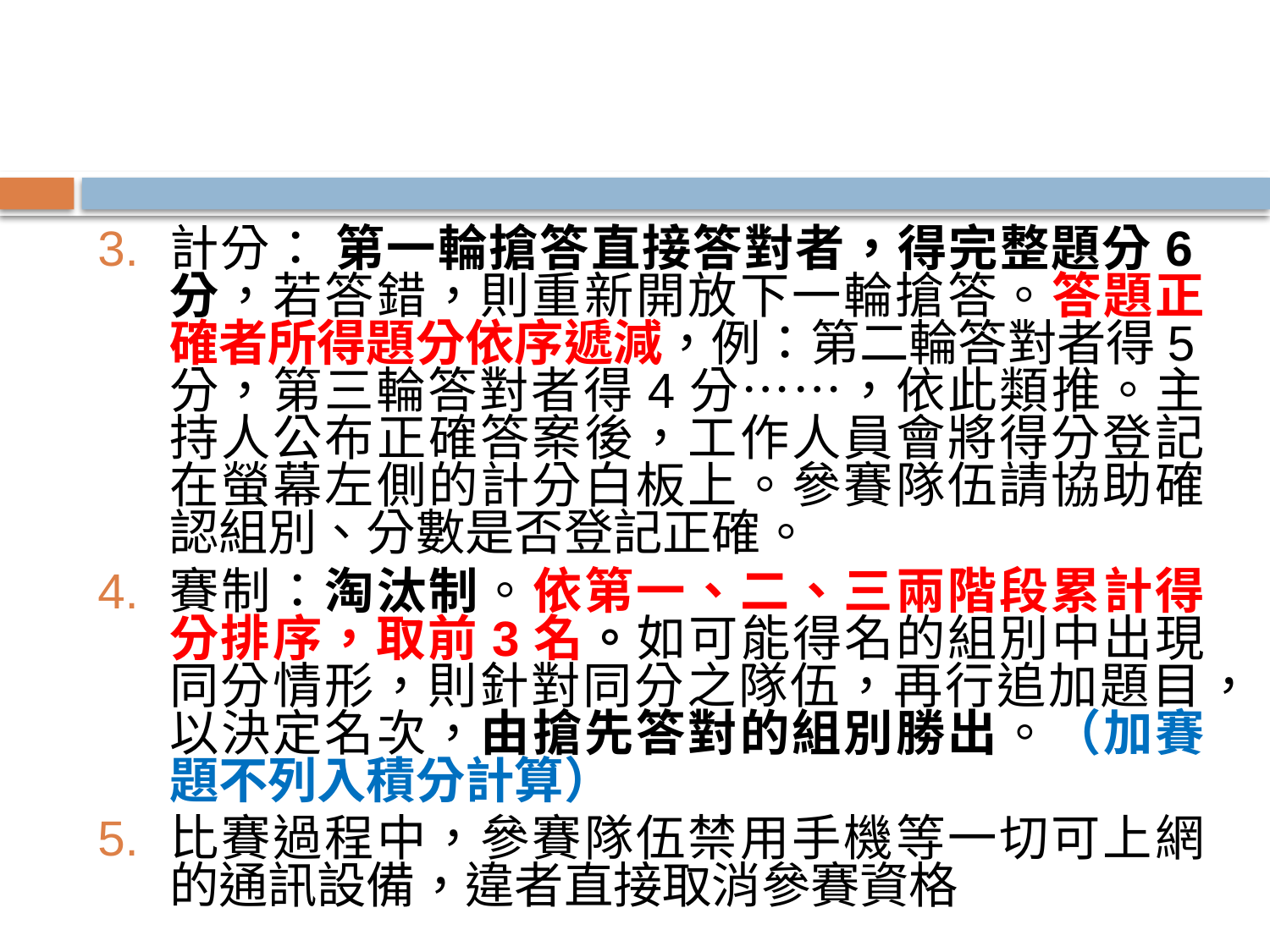

計分： 第一輪搶答直接答對者，得完整題分6分，若答錯，則重新開放下一輪搶答。答題正確者所得題分依序遞減，例：第二輪答對者得5分，第三輪答對者得4分……，依此類推。主持人公布正確答案後，工作人員會將得分登記在螢幕左側的計分白板上。參賽隊伍請協助確認組別、分數是否登記正確。
賽制：淘汰制。依第一、二、三兩階段累計得分排序，取前3名。如可能得名的組別中出現同分情形，則針對同分之隊伍，再行追加題目，以決定名次，由搶先答對的組別勝出。（加賽題不列入積分計算）
比賽過程中，參賽隊伍禁用手機等一切可上網的通訊設備，違者直接取消參賽資格